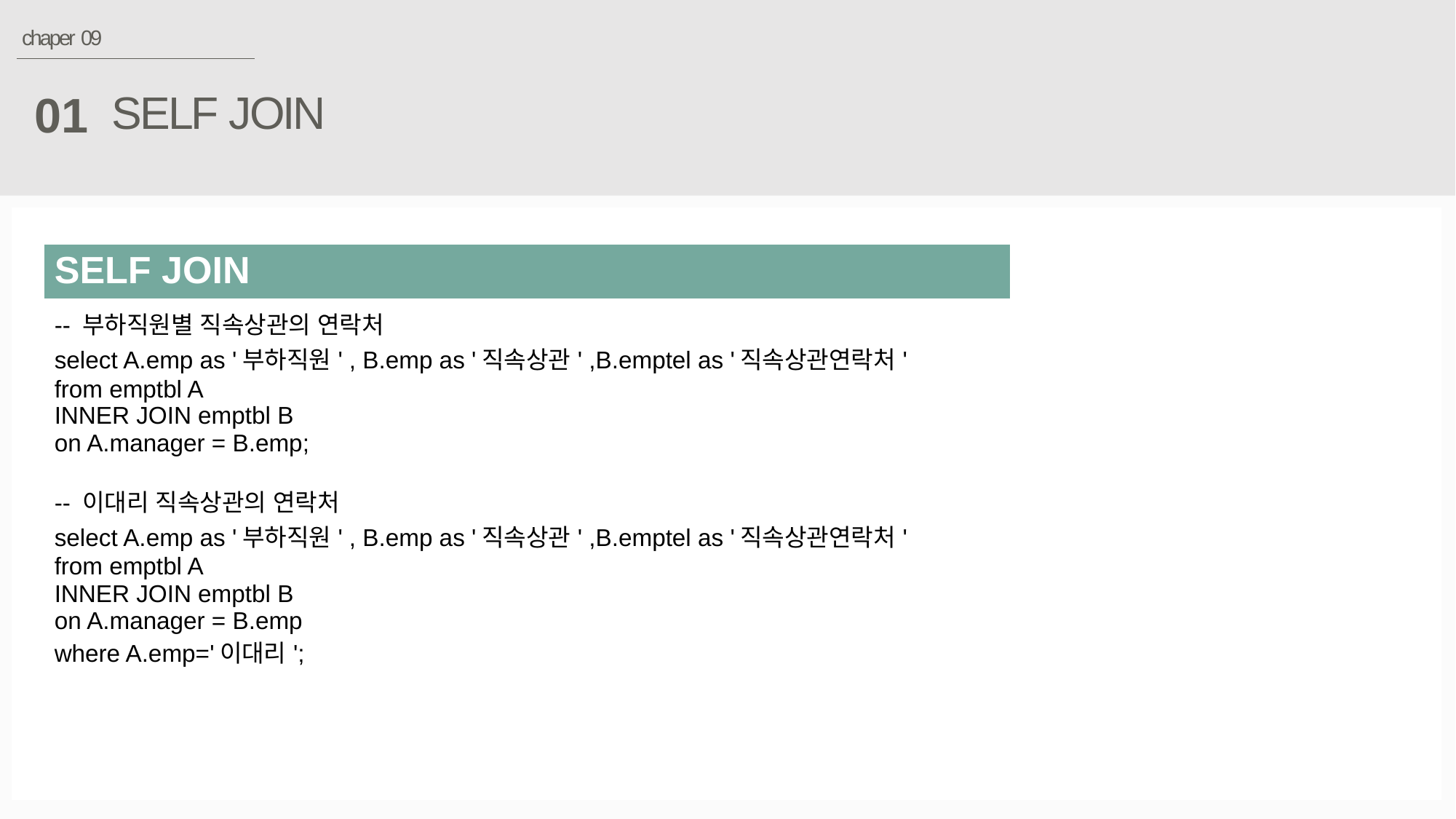

chaper  09
SELF JOIN
01

| SELF JOIN |
| --- |
| -- 부하직원별 직속상관의 연락처 select A.emp as '부하직원' , B.emp as '직속상관' ,B.emptel as '직속상관연락처' from emptbl A INNER JOIN emptbl B on A.manager = B.emp; -- 이대리 직속상관의 연락처 select A.emp as '부하직원' , B.emp as '직속상관' ,B.emptel as '직속상관연락처' from emptbl A INNER JOIN emptbl B on A.manager = B.emp where A.emp='이대리'; |